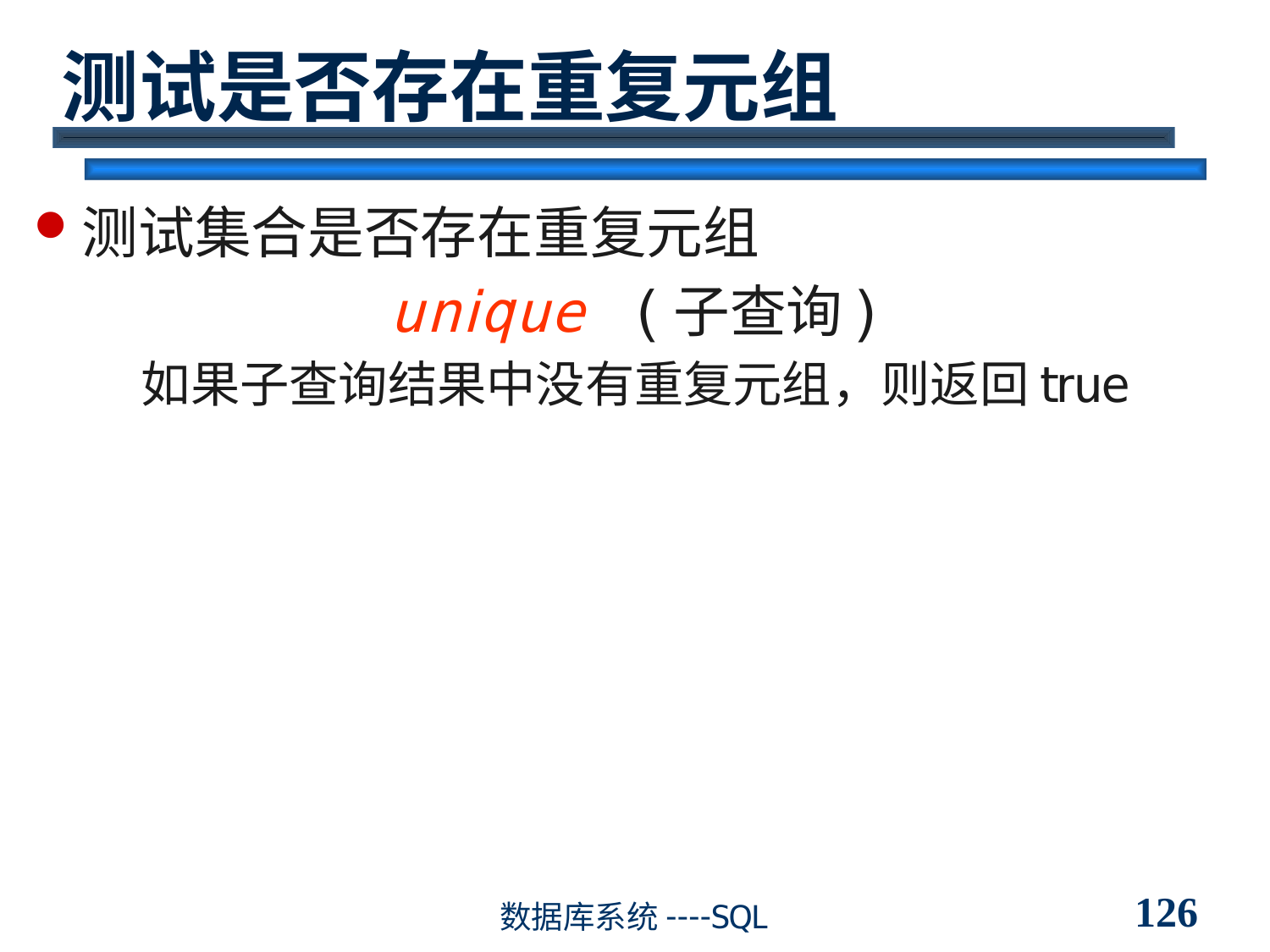

# 测试是否存在重复元组
测试集合是否存在重复元组
unique   (子查询)
如果子查询结果中没有重复元组，则返回true
126
数据库系统----SQL